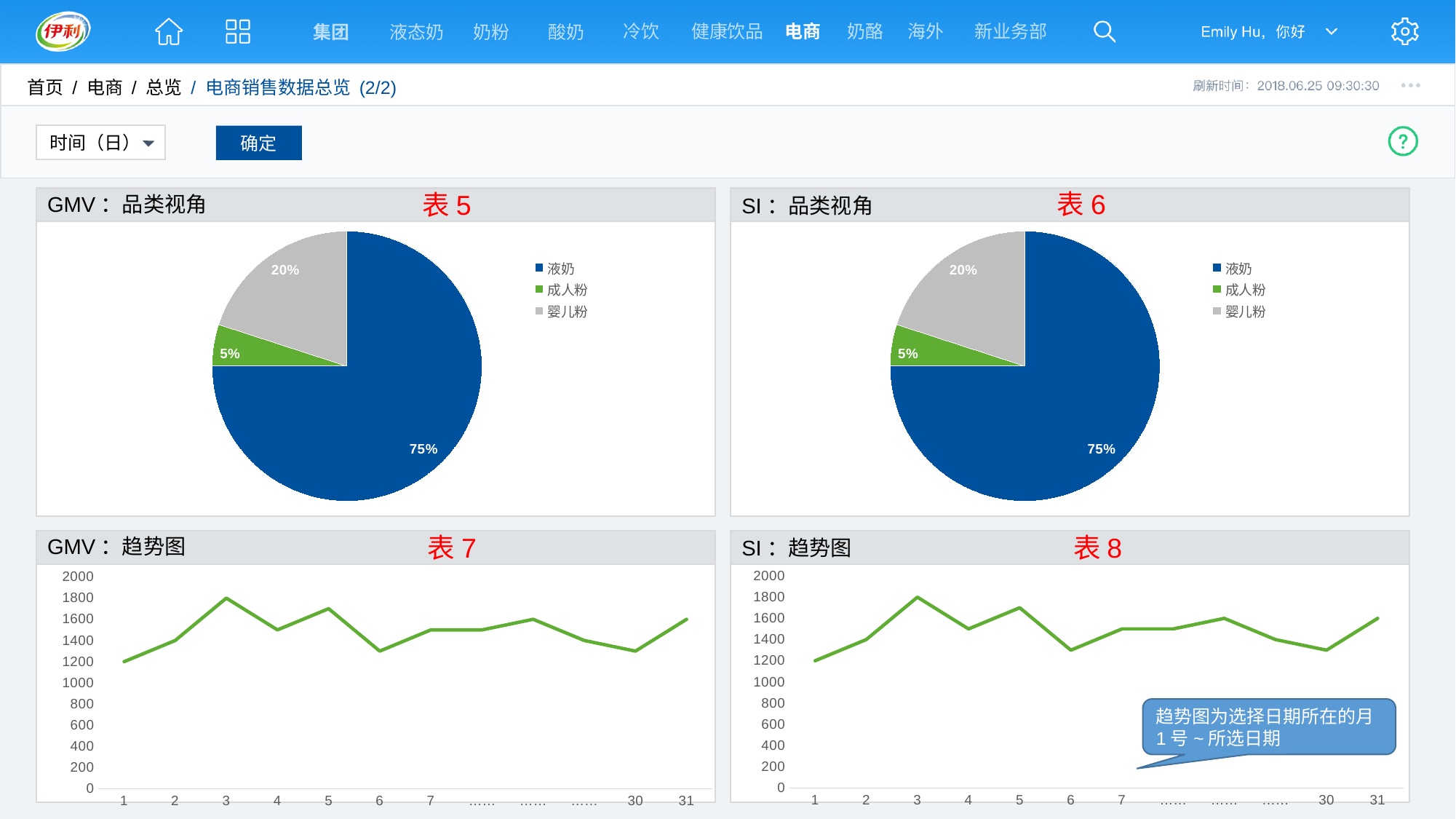

冷饮
健康饮品
电商
海外
新业务部
奶酪
集团
液态奶
奶粉
酸奶
首页 / 电商 / 总览 / 电商销售数据总览 (2/2)

  时间（日）

确定
表6
表5
GMV：品类视角
SI：品类视角

### Chart

| Category |  |
|---|---|
| 液奶 | 75.0 |
| 成人粉 | 5.0 |
| 婴儿粉 | 20.0 |

### Chart

| Category |  |
|---|---|
| 液奶 | 75.0 |
| 成人粉 | 5.0 |
| 婴儿粉 | 20.0 |
表7
表8
GMV：趋势图
SI：趋势图

### Chart

| Category | GMV |
|---|---|
| 1 | 1200.0 |
| 2 | 1400.0 |
| 3 | 1800.0 |
| 4 | 1500.0 |
| 5 | 1700.0 |
| 6 | 1300.0 |
| 7 | 1500.0 |
| …… | 1500.0 |
| …… | 1600.0 |
| …… | 1400.0 |
| 30 | 1300.0 |
| 31 | 1600.0 |

### Chart

| Category | GMV |
|---|---|
| 1 | 1200.0 |
| 2 | 1400.0 |
| 3 | 1800.0 |
| 4 | 1500.0 |
| 5 | 1700.0 |
| 6 | 1300.0 |
| 7 | 1500.0 |
| …… | 1500.0 |
| …… | 1600.0 |
| …… | 1400.0 |
| 30 | 1300.0 |
| 31 | 1600.0 |
趋势图为选择日期所在的月1号~所选日期